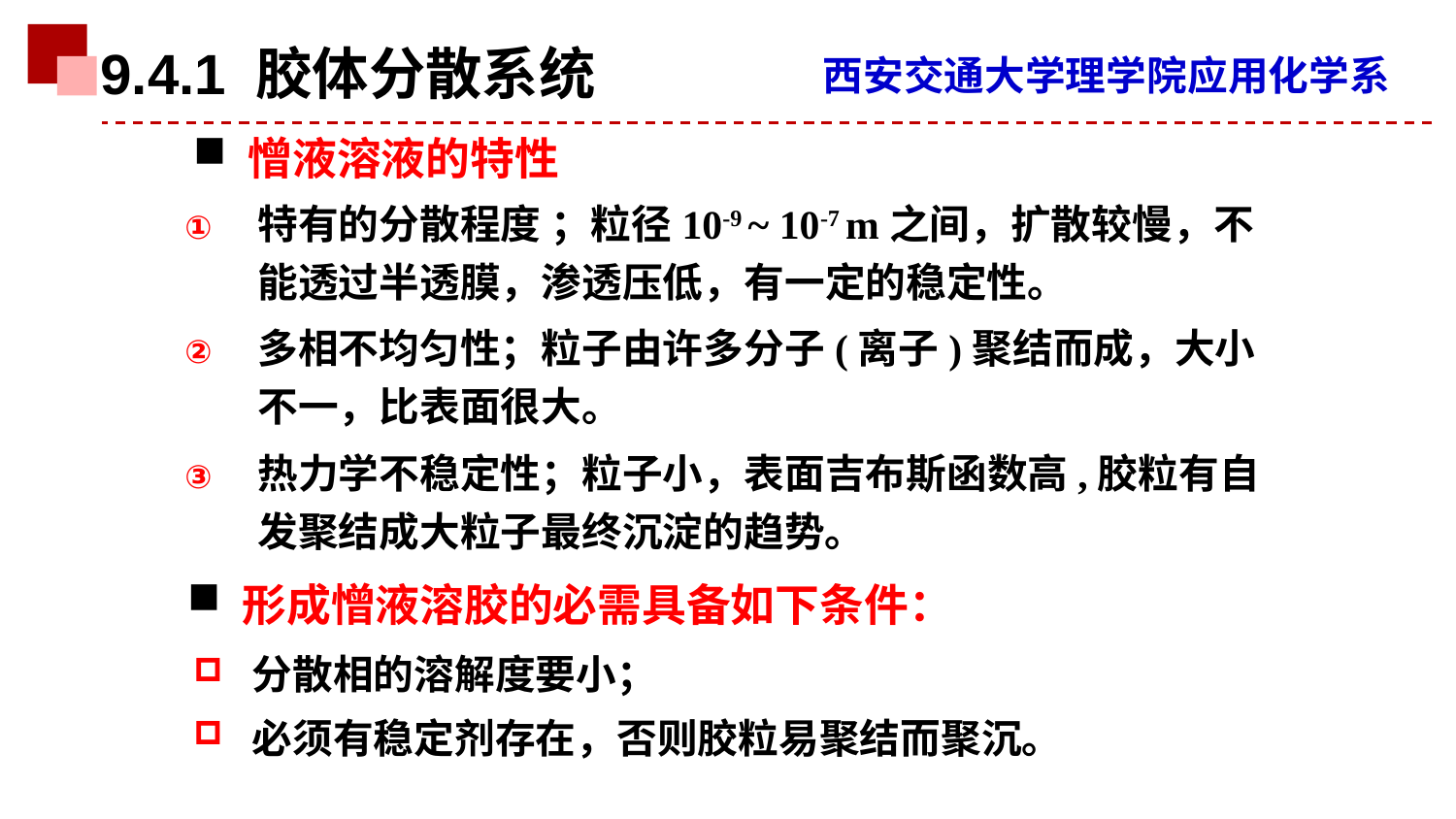

9.4.1 胶体分散系统
憎液溶液的特性
特有的分散程度 ；粒径10-9 ~ 10-7 m之间，扩散较慢，不能透过半透膜，渗透压低，有一定的稳定性。
多相不均匀性；粒子由许多分子(离子)聚结而成，大小不一，比表面很大。
热力学不稳定性；粒子小，表面吉布斯函数高,胶粒有自发聚结成大粒子最终沉淀的趋势。
形成憎液溶胶的必需具备如下条件：
  分散相的溶解度要小；
  必须有稳定剂存在，否则胶粒易聚结而聚沉。